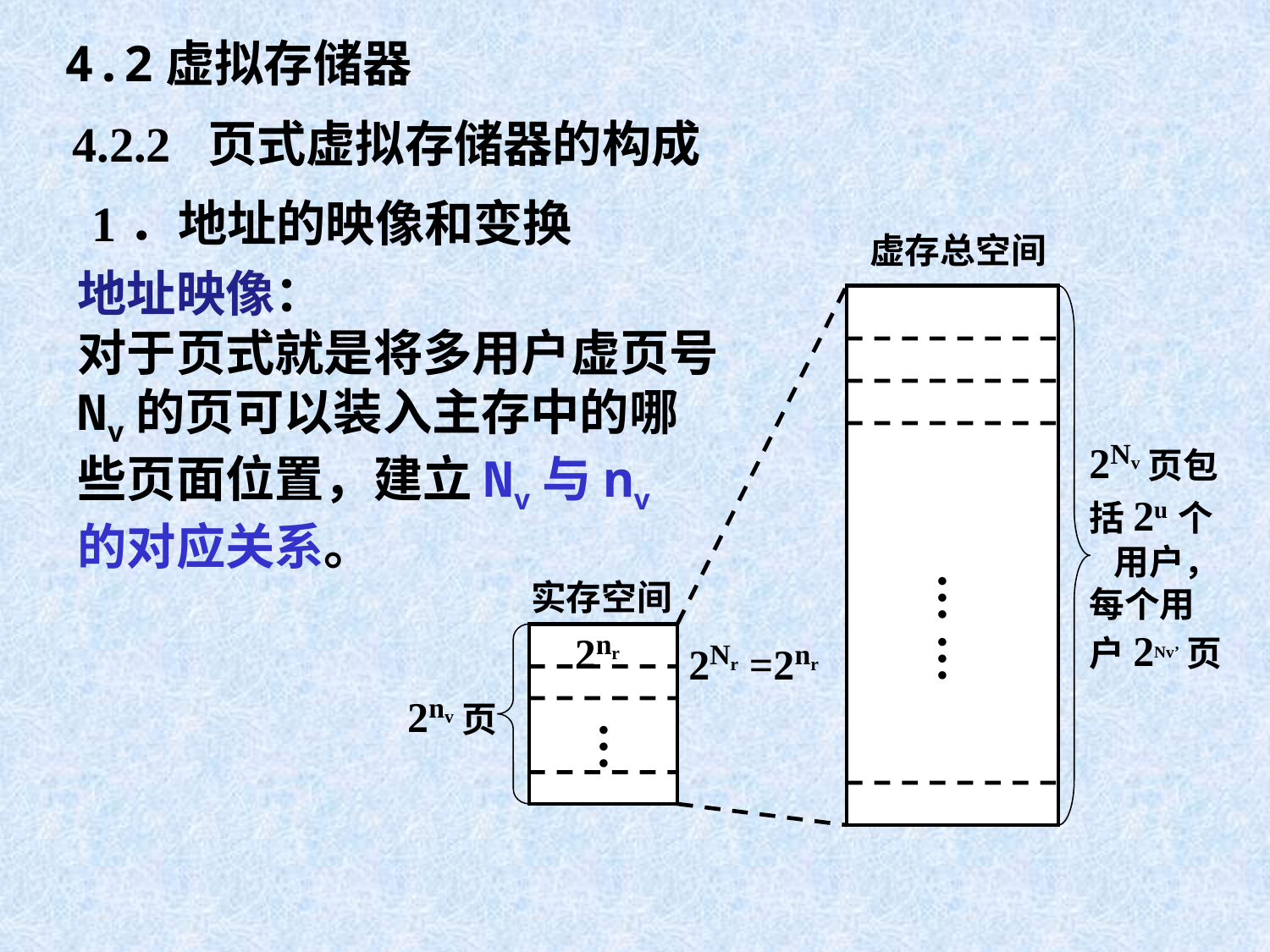

4.2虚拟存储器
4.2.2  页式虚拟存储器的构成
1．地址的映像和变换
虚存总空间
地址映像：
对于页式就是将多用户虚页号Nv的页可以装入主存中的哪些页面位置，建立Nv与nv
的对应关系。

2Nv页包
括2u个
  用户，
每个用
户2Nv’页
… …
实存空间
2nr

2Nr =2nr

2nv页

…